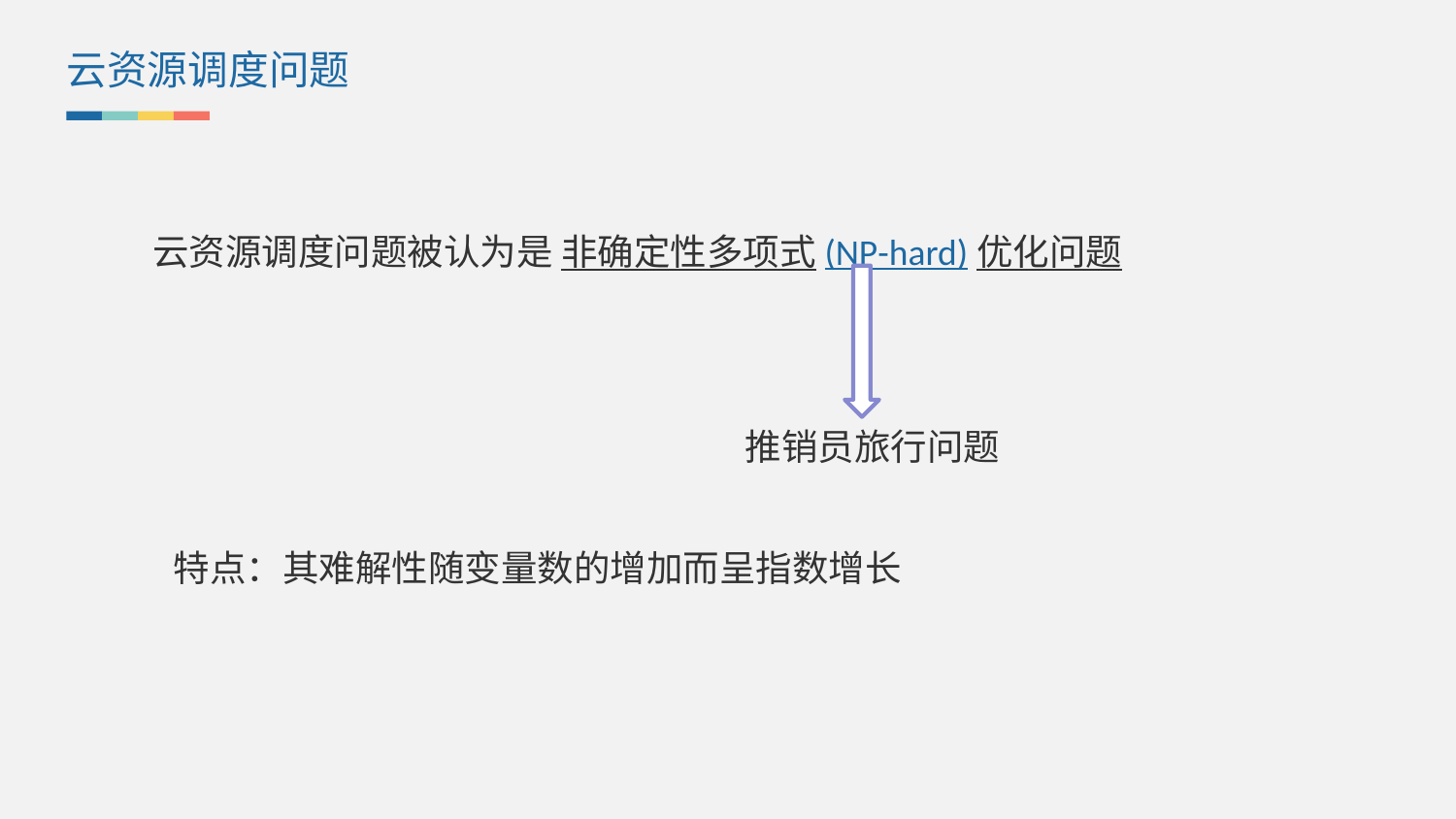

云资源调度问题

云资源调度问题被认为是 非确定性多项式(NP-hard)优化问题

推销员旅行问题
特点：其难解性随变量数的增加而呈指数增长